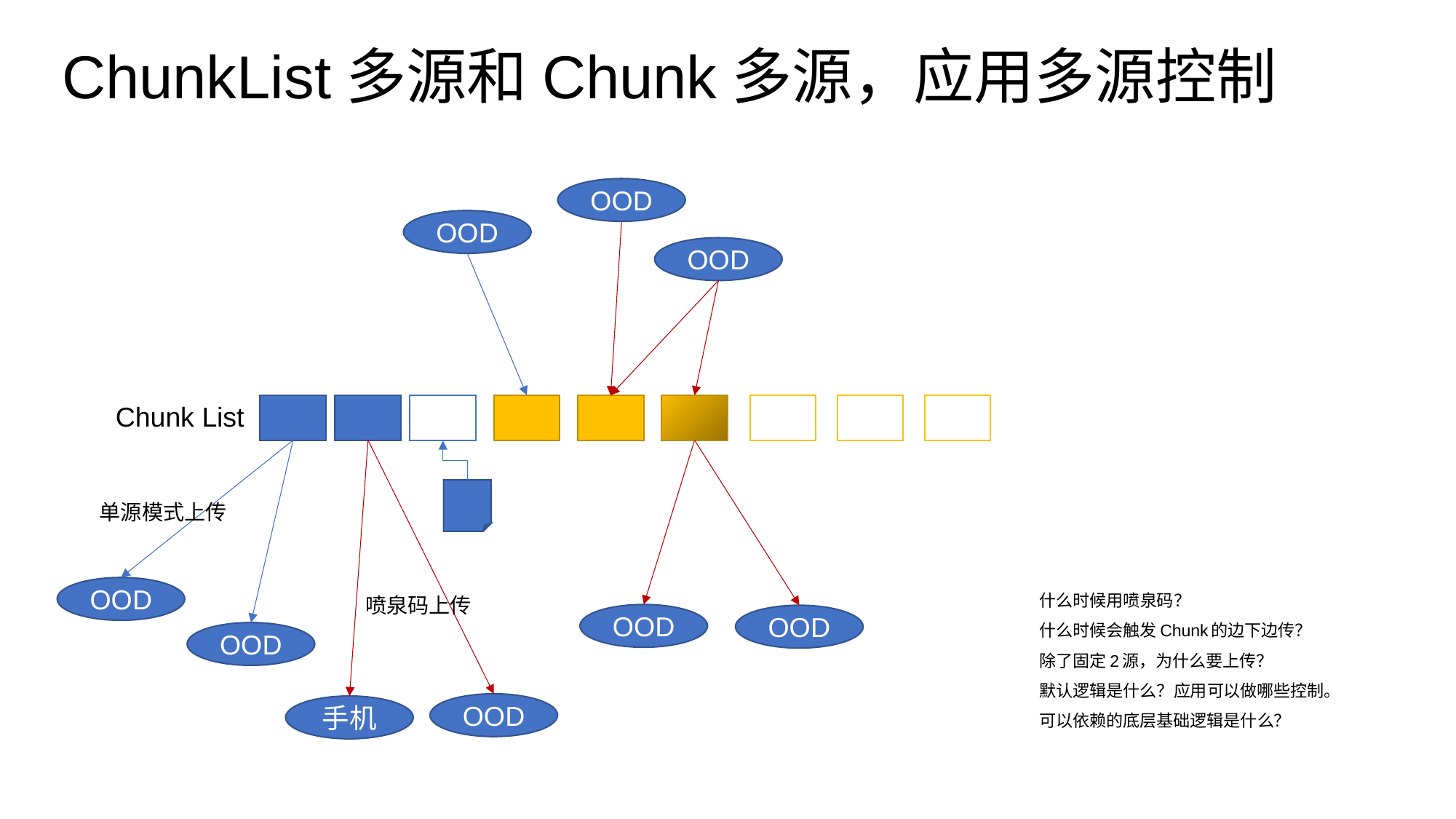

# ChunkList多源和Chunk多源，应用多源控制
OOD
OOD
OOD
Chunk List

单源模式上传
OOD
喷泉码上传
什么时候用喷泉码？
什么时候会触发Chunk的边下边传？
除了固定2源，为什么要上传？
默认逻辑是什么？应用可以做哪些控制。
可以依赖的底层基础逻辑是什么？
OOD
OOD
OOD
OOD
手机